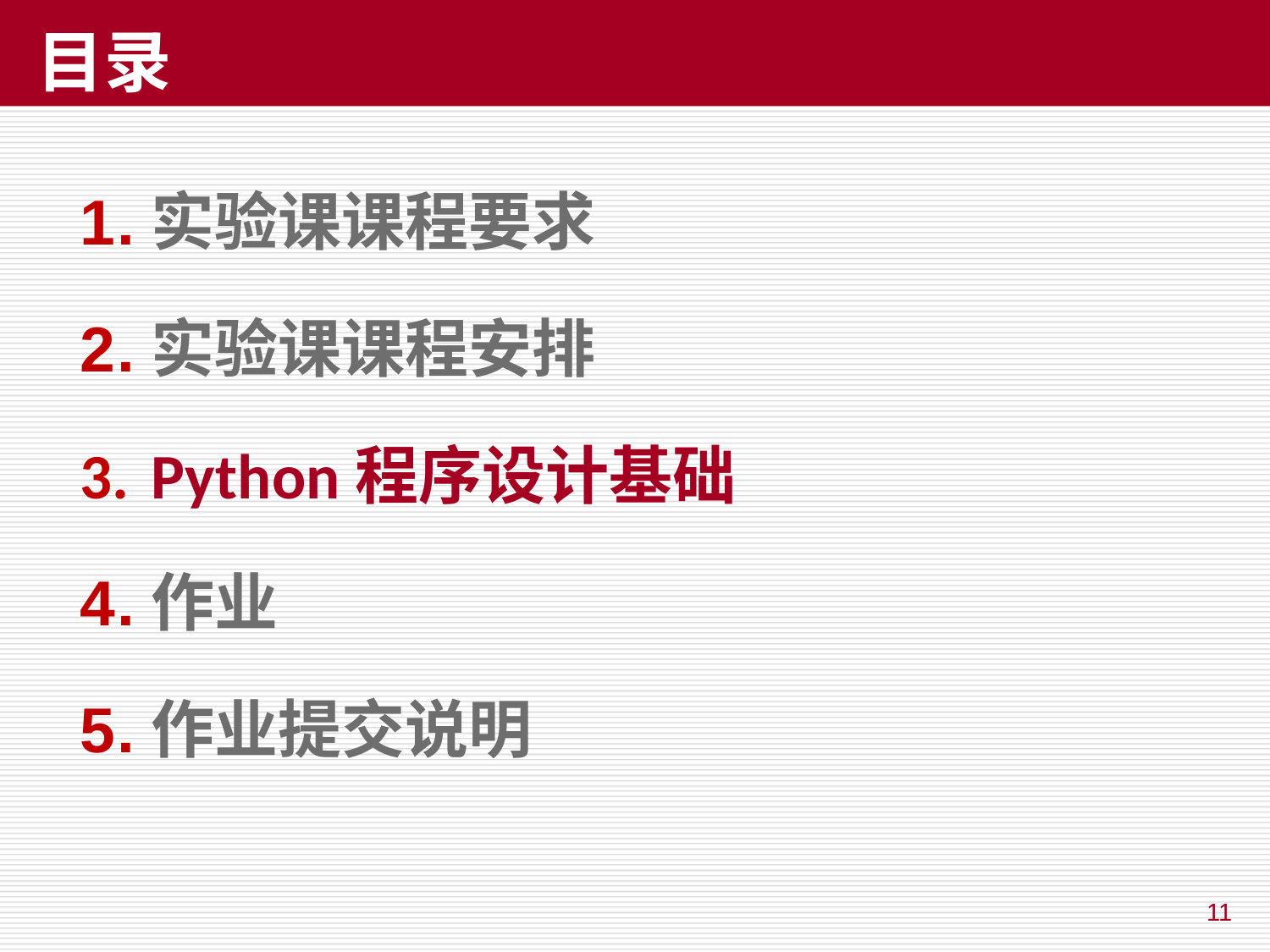

# 目录
实验课课程要求
实验课课程安排
Python程序设计基础
作业
作业提交说明
11